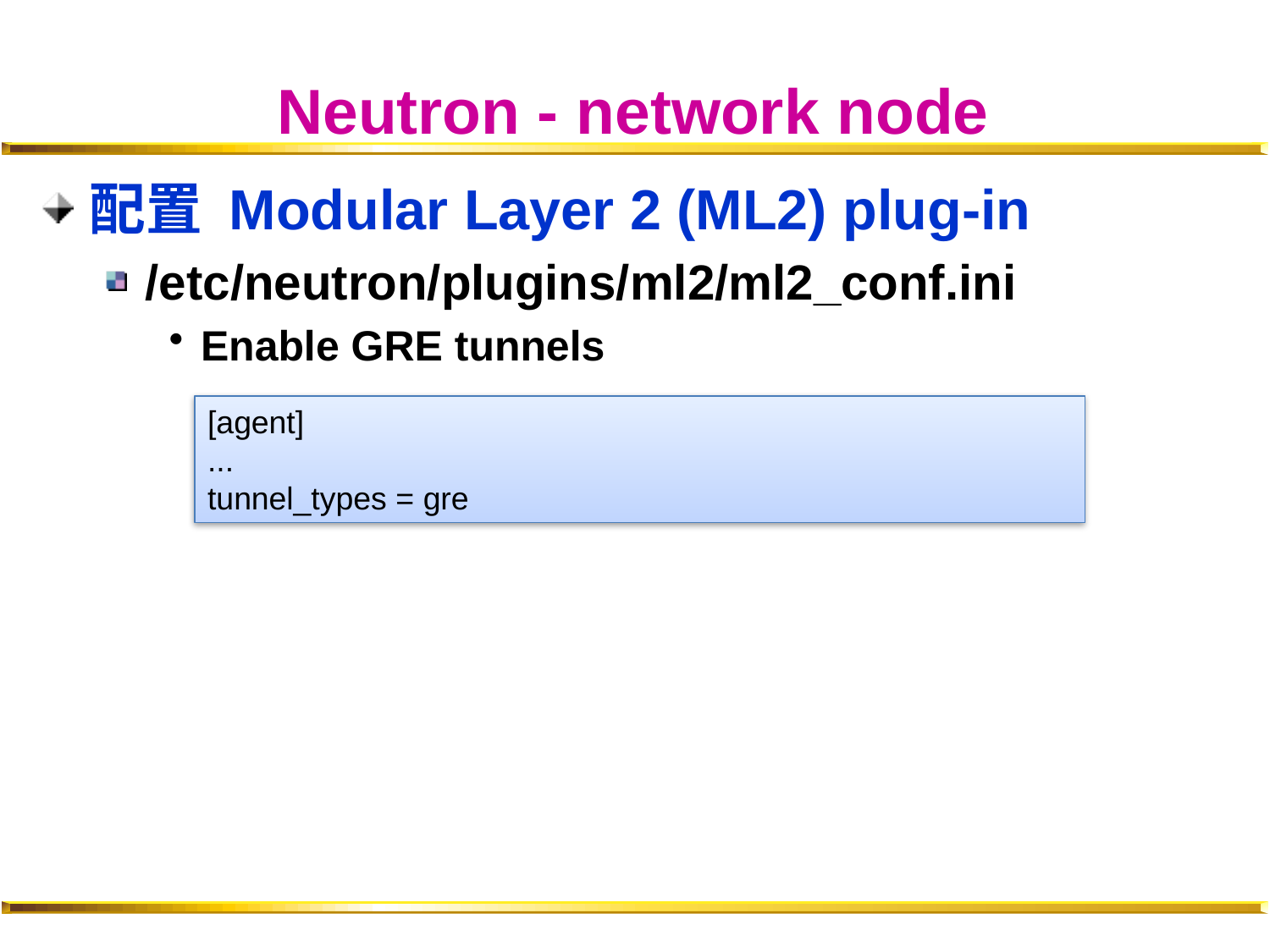

# Neutron - network node
配置 Modular Layer 2 (ML2) plug-in
/etc/neutron/plugins/ml2/ml2_conf.ini
Enable GRE tunnels
[agent]
...
tunnel_types = gre